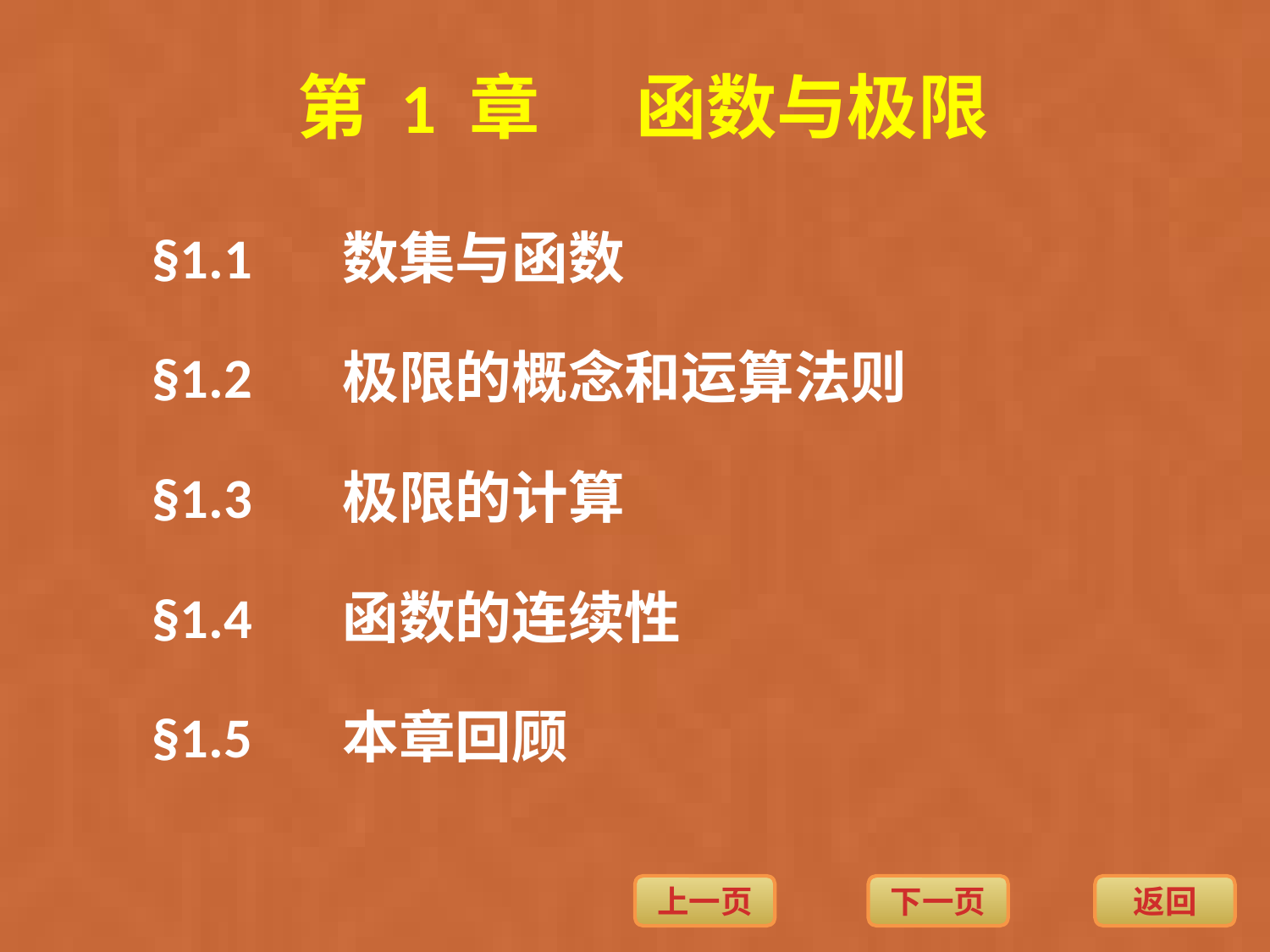

第 1 章      函数与极限
§1.1      数集与函数
§1.2      极限的概念和运算法则
§1.3      极限的计算
§1.4      函数的连续性
§1.5      本章回顾
返回